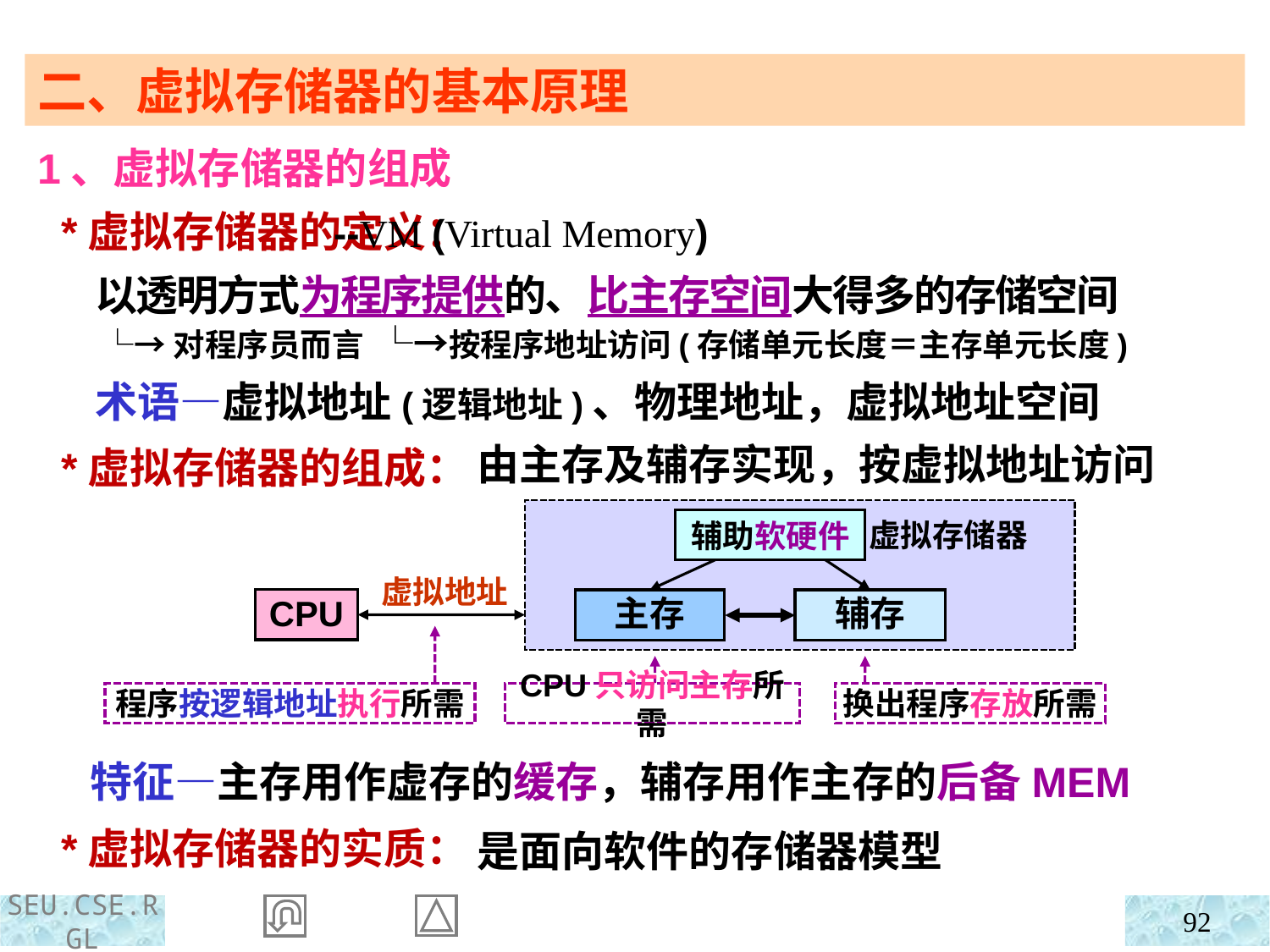

二、虚拟存储器的基本原理
1、虚拟存储器的组成
  *虚拟存储器的定义：

  *虚拟存储器的组成：

  *虚拟存储器的实质：
                         --VM (Virtual Memory)
     以透明方式为程序提供的、比主存空间大得多的存储空间
         └→对程序员而言  └→按程序地址访问(存储单元长度＝主存单元长度)
     术语—虚拟地址(逻辑地址)、物理地址，虚拟地址空间
由主存及辅存实现，按虚拟地址访问
                                             虚拟存储器

辅助软硬件
虚拟地址
CPU
辅存
主存

CPU只访问主存所需
换出程序存放所需
程序按逻辑地址执行所需
     特征—主存用作虚存的缓存，辅存用作主存的后备MEM
是面向软件的存储器模型

92